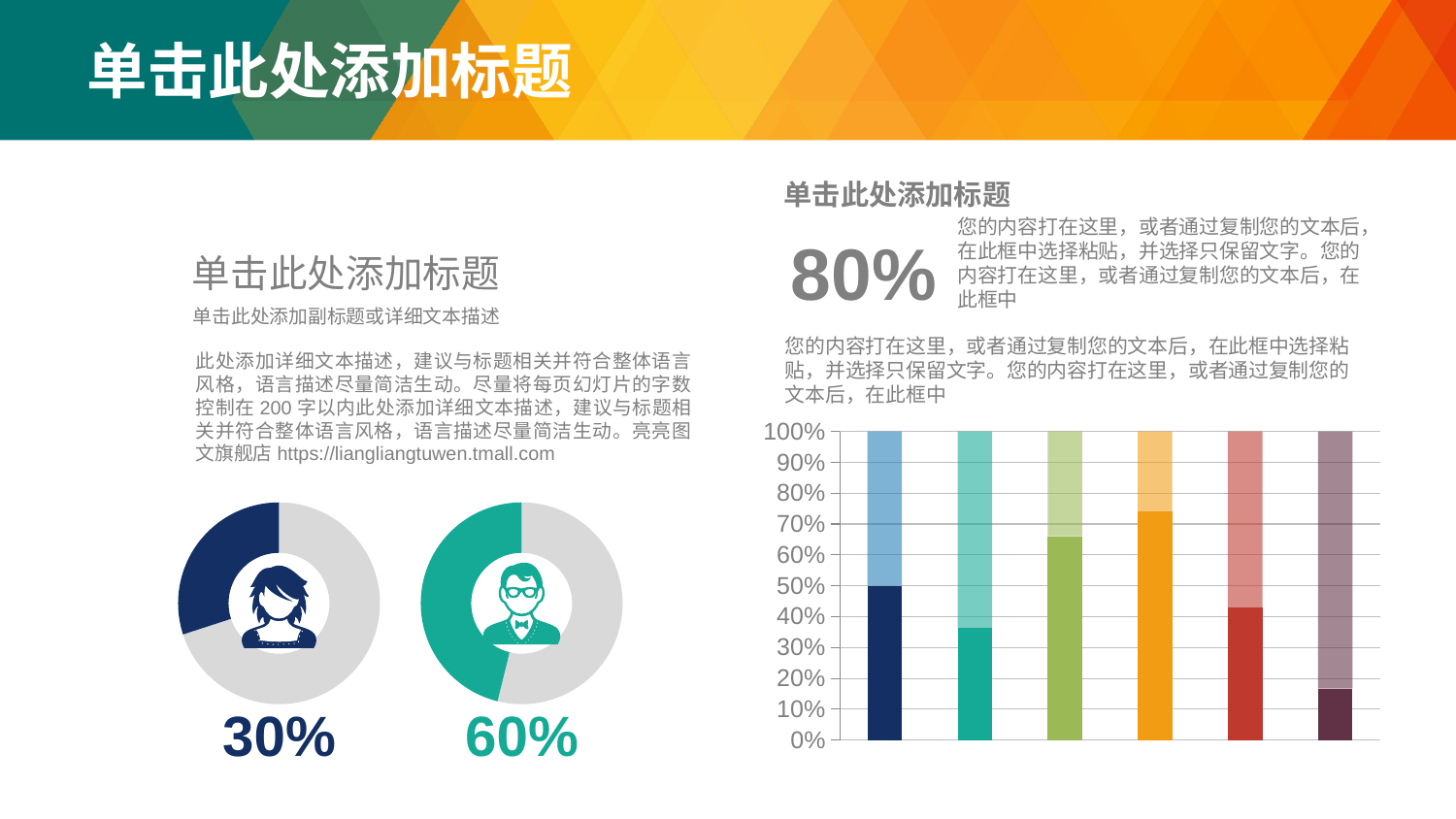

单击此处添加标题
单击此处添加标题
您的内容打在这里，或者通过复制您的文本后，在此框中选择粘贴，并选择只保留文字。您的内容打在这里，或者通过复制您的文本后，在此框中
80%
单击此处添加标题
单击此处添加副标题或详细文本描述
您的内容打在这里，或者通过复制您的文本后，在此框中选择粘贴，并选择只保留文字。您的内容打在这里，或者通过复制您的文本后，在此框中
此处添加详细文本描述，建议与标题相关并符合整体语言风格，语言描述尽量简洁生动。尽量将每页幻灯片的字数控制在200字以内此处添加详细文本描述，建议与标题相关并符合整体语言风格，语言描述尽量简洁生动。亮亮图文旗舰店https://liangliangtuwen.tmall.com

### Chart

| Category | Series 1 | Series 2 |
|---|---|---|
| Category 1 | 2.0 | 2.0 |
| Category 2 | 2.5 | 4.4 |
| Category 3 | 3.5 | 1.8 |
| Category 4 | 8.0 | 2.8 |
| Category 5 | 6.0 | 8.0 |
| Category 6 | 2.0 | 10.0 |

### Chart

| Category | Sales |
|---|---|
| 1st Qtr | 70.0 |
| 2nd Qtr | 30.0 |

### Chart

| Category | Sales |
|---|---|
| 1st Qtr | 70.0 |
| 2nd Qtr | 60.0 |

30%
60%